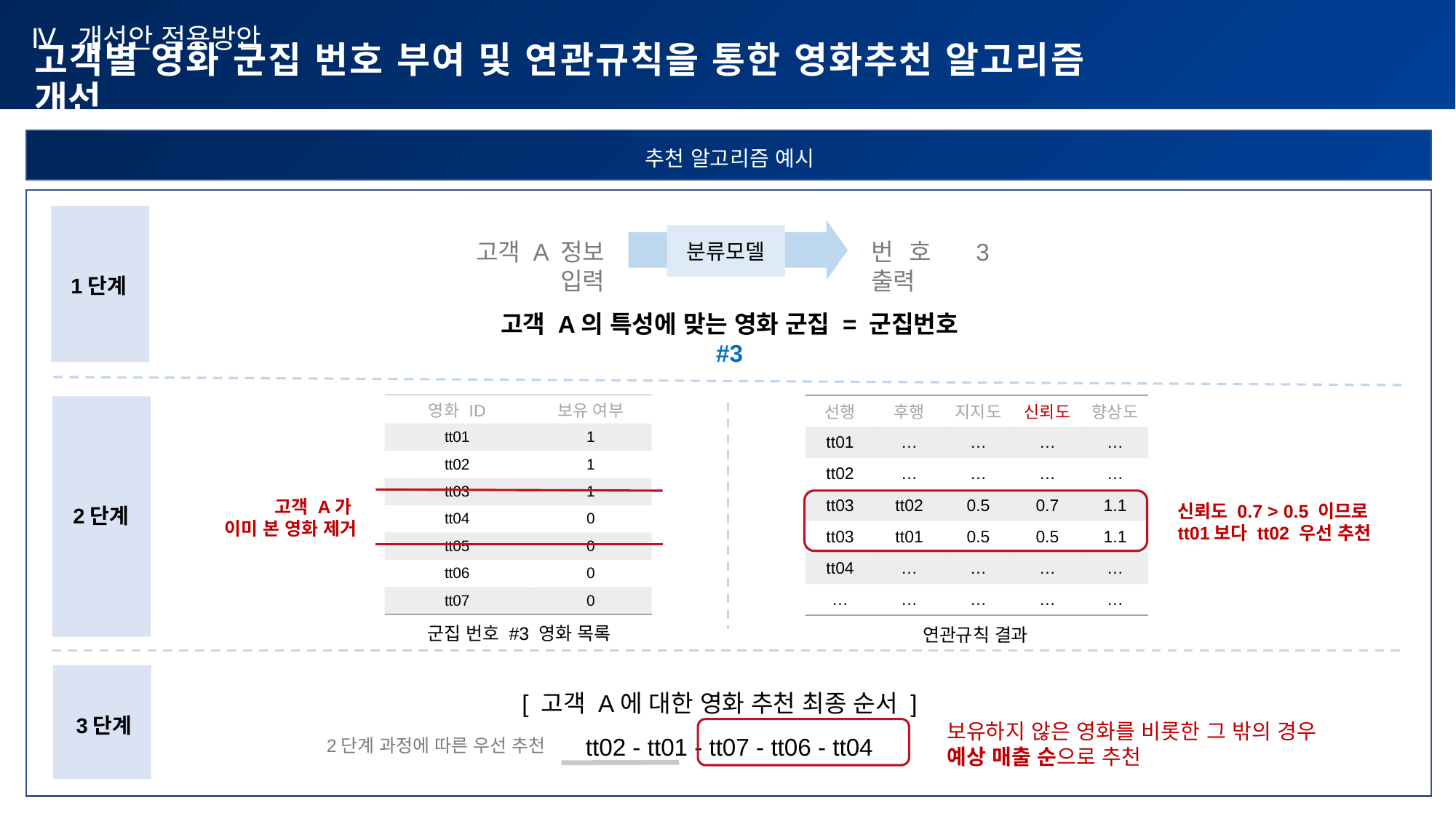

Ⅳ. 개선안 적용방안
고객별 영화 군집 번호 부여 및 연관규칙을 통한 영화추천 알고리즘 개선

추천 알고리즘 예시

분류모델
고객 A 정보 입력
번호 3 출력
1단계
고객 A의 특성에 맞는 영화 군집 = 군집번호 #3
| 영화 ID | 보유 여부 |
| --- | --- |
| tt01 | 1 |
| tt02 | 1 |
| tt03 | 1 |
| tt04 | 0 |
| tt05 | 0 |
| tt06 | 0 |
| tt07 | 0 |
| 선행 | 후행 | 지지도 | 신뢰도 | 향상도 |
| --- | --- | --- | --- | --- |
| tt01 | … | … | … | … |
| tt02 | … | … | … | … |
| tt03 | tt02 | 0.5 | 0.7 | 1.1 |
| tt03 | tt01 | 0.5 | 0.5 | 1.1 |
| tt04 | … | … | … | … |
| … | … | … | … | … |

2단계
고객 A가
이미 본 영화 제거

신뢰도 0.7 > 0.5 이므로
tt01보다 tt02 우선 추천
군집 번호 #3 영화 목록
연관규칙 결과
[ 고객 A에 대한 영화 추천 최종 순서 ]
tt02 - tt01 - tt07 - tt06 - tt04

3단계

보유하지 않은 영화를 비롯한 그 밖의 경우
예상 매출 순으로 추천

2단계 과정에 따른 우선 추천